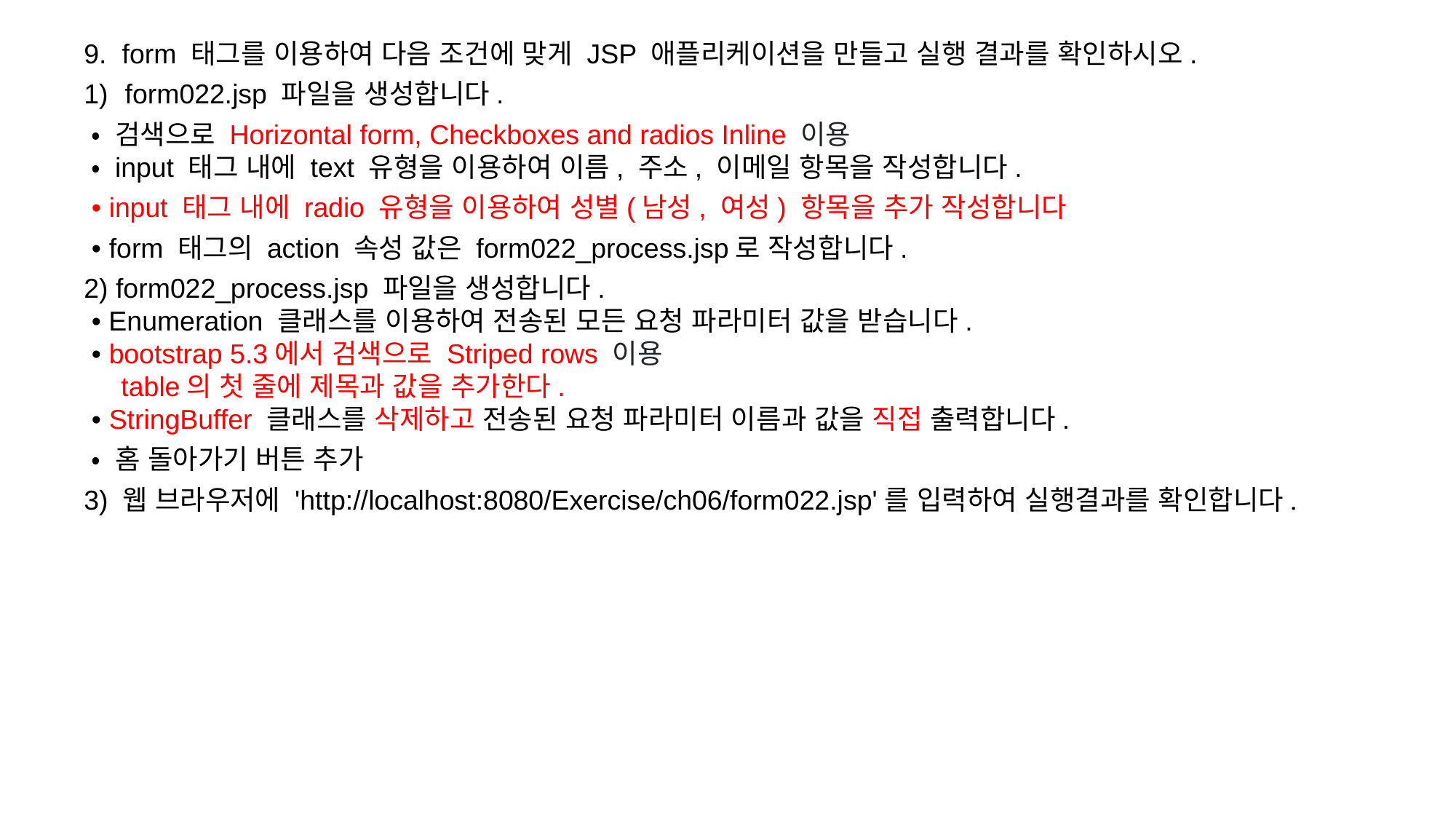

9.  form 태그를 이용하여 다음 조건에 맞게 JSP 애플리케이션을 만들고 실행 결과를 확인하시오.
form022.jsp 파일을 생성합니다.
 • 검색으로 Horizontal form, Checkboxes and radios Inline 이용
 • input 태그 내에 text 유형을 이용하여 이름, 주소, 이메일 항목을 작성합니다.
 • input 태그 내에 radio 유형을 이용하여 성별(남성, 여성) 항목을 추가 작성합니다
 • form 태그의 action 속성 값은 form022_process.jsp로 작성합니다.
2) form022_process.jsp 파일을 생성합니다.
 • Enumeration 클래스를 이용하여 전송된 모든 요청 파라미터 값을 받습니다.
 • bootstrap 5.3에서 검색으로 Striped rows 이용
    table의 첫 줄에 제목과 값을 추가한다.
 • StringBuffer 클래스를 삭제하고 전송된 요청 파라미터 이름과 값을 직접 출력합니다.
 • 홈 돌아가기 버튼 추가
3) 웹 브라우저에 'http://localhost:8080/Exercise/ch06/form022.jsp'를 입력하여 실행결과를 확인합니다.